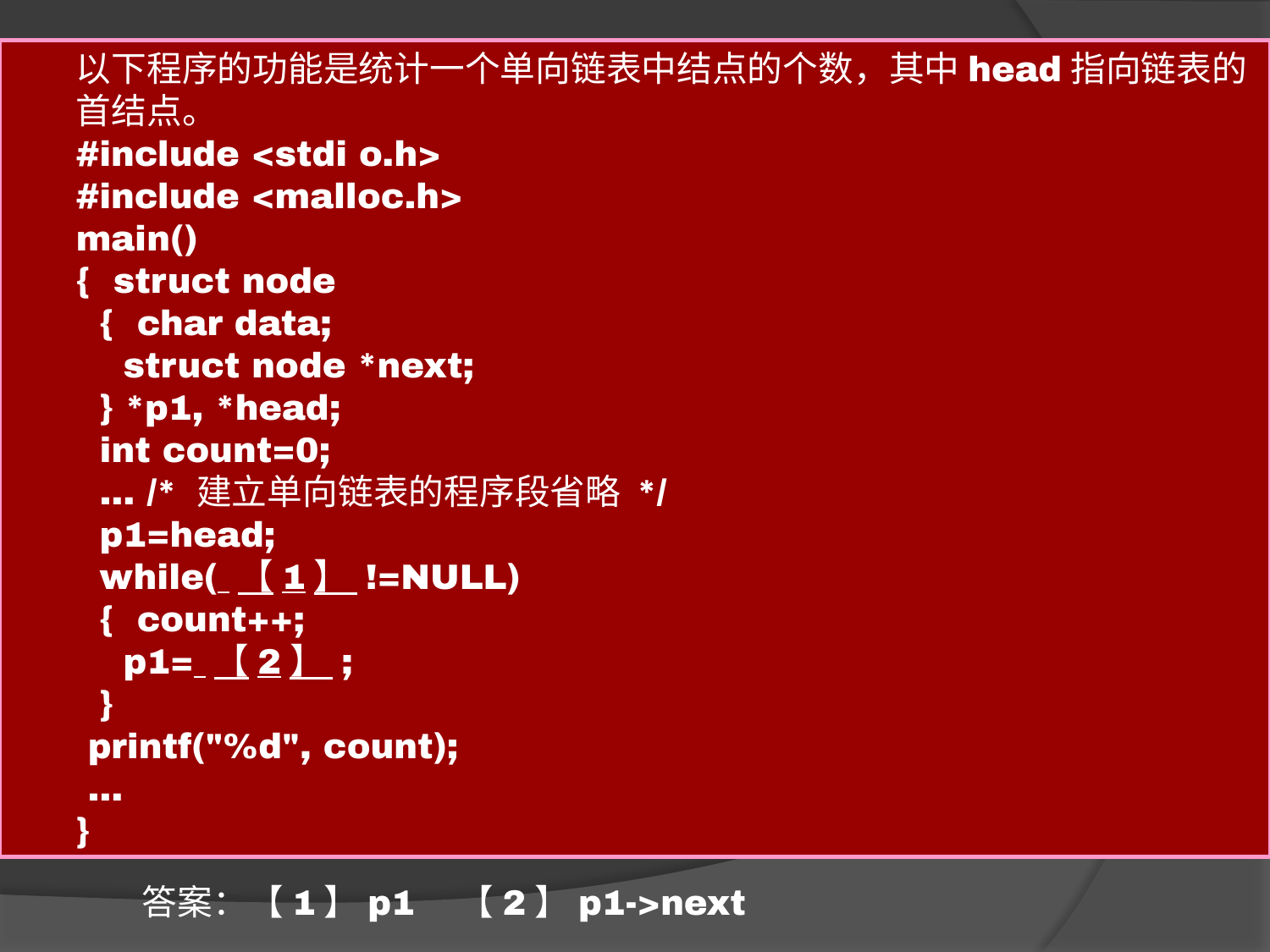

以下程序的功能是统计一个单向链表中结点的个数，其中head指向链表的
首结点。
#include <stdi o.h>
#include <malloc.h>
main()
{  struct node
  {  char data;
    struct node *next;
  } *p1, *head;
  int count=0;
  … /* 建立单向链表的程序段省略 */
  p1=head;
  while( 【1】 !=NULL)
  {  count++;
    p1= 【2】 ;
  }
 printf("%d", count);
 …
}
答案：【1】p1   【2】p1->next